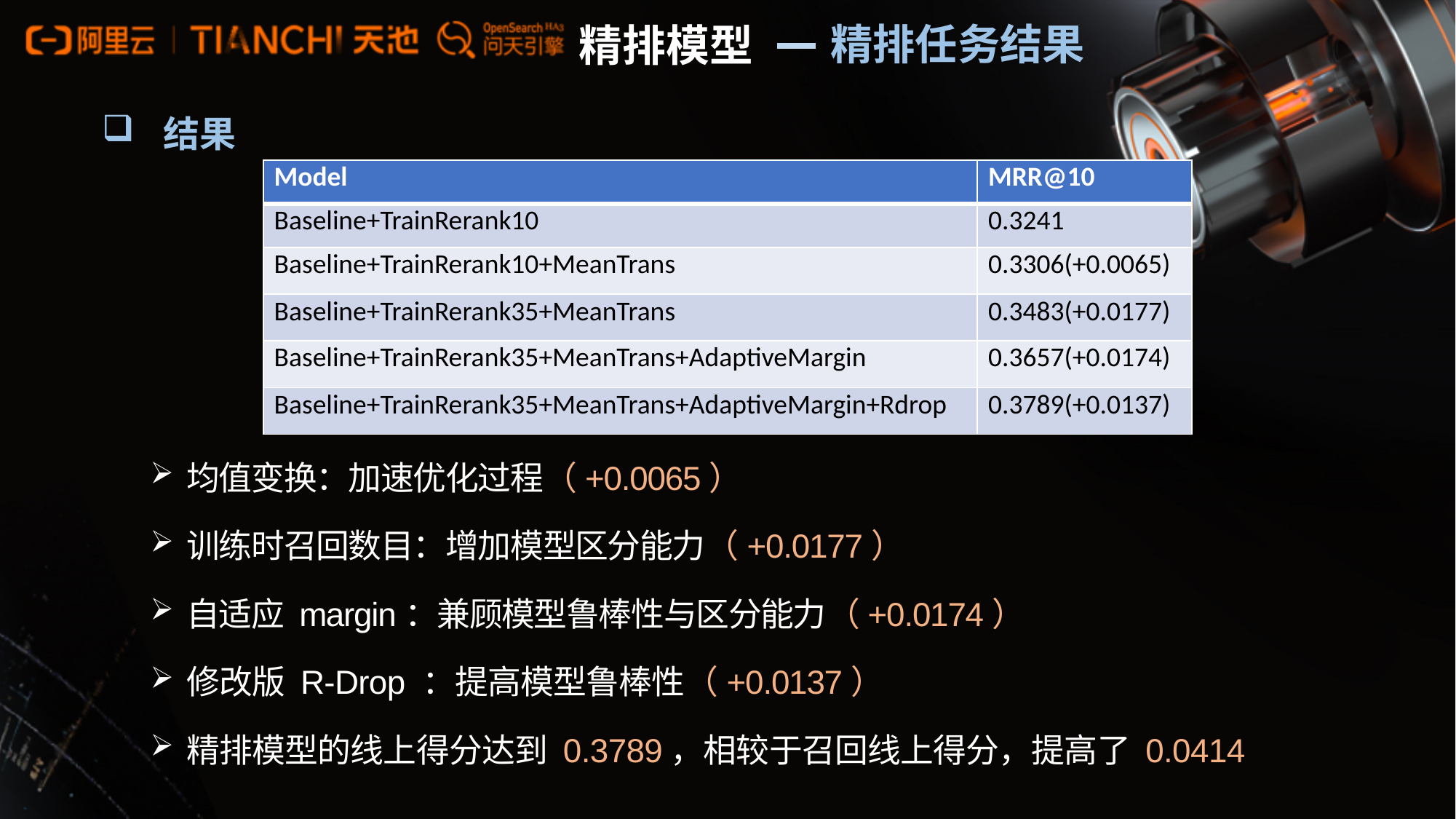

精排任务结果
精排模型
  结果

均值变换：加速优化过程（+0.0065）
训练时召回数目：增加模型区分能力（+0.0177）
自适应 margin：兼顾模型鲁棒性与区分能力（+0.0174）
修改版 R-Drop ：提高模型鲁棒性（+0.0137）
精排模型的线上得分达到 0.3789，相较于召回线上得分，提高了 0.0414
| Model | MRR@10 |
| --- | --- |
| Baseline+TrainRerank10 | 0.3241 |
| Baseline+TrainRerank10+MeanTrans | 0.3306(+0.0065) |
| Baseline+TrainRerank35+MeanTrans | 0.3483(+0.0177) |
| Baseline+TrainRerank35+MeanTrans+AdaptiveMargin | 0.3657(+0.0174) |
| Baseline+TrainRerank35+MeanTrans+AdaptiveMargin+Rdrop | 0.3789(+0.0137) |
32